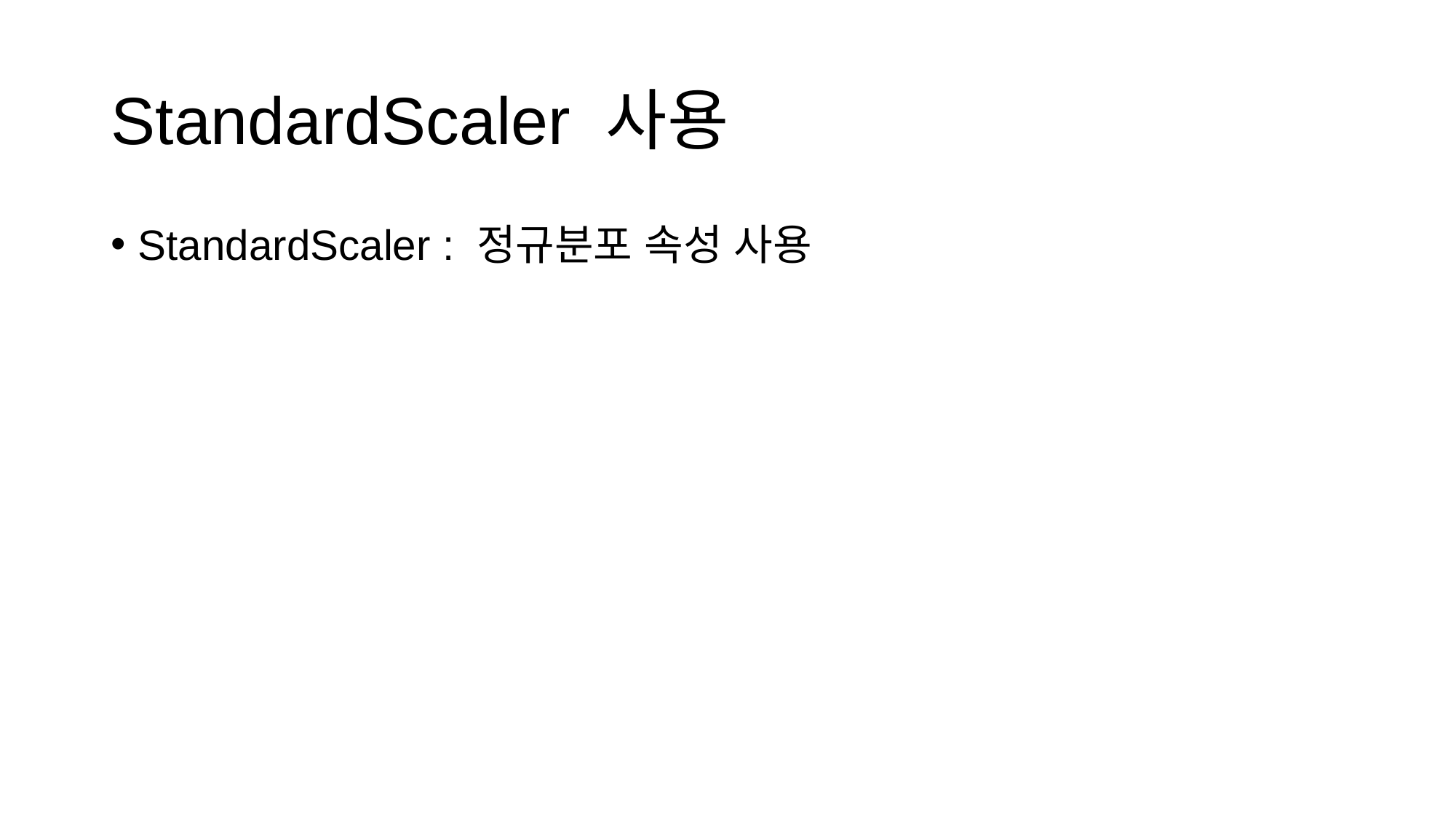

# StandardScaler 사용
StandardScaler : 정규분포 속성 사용